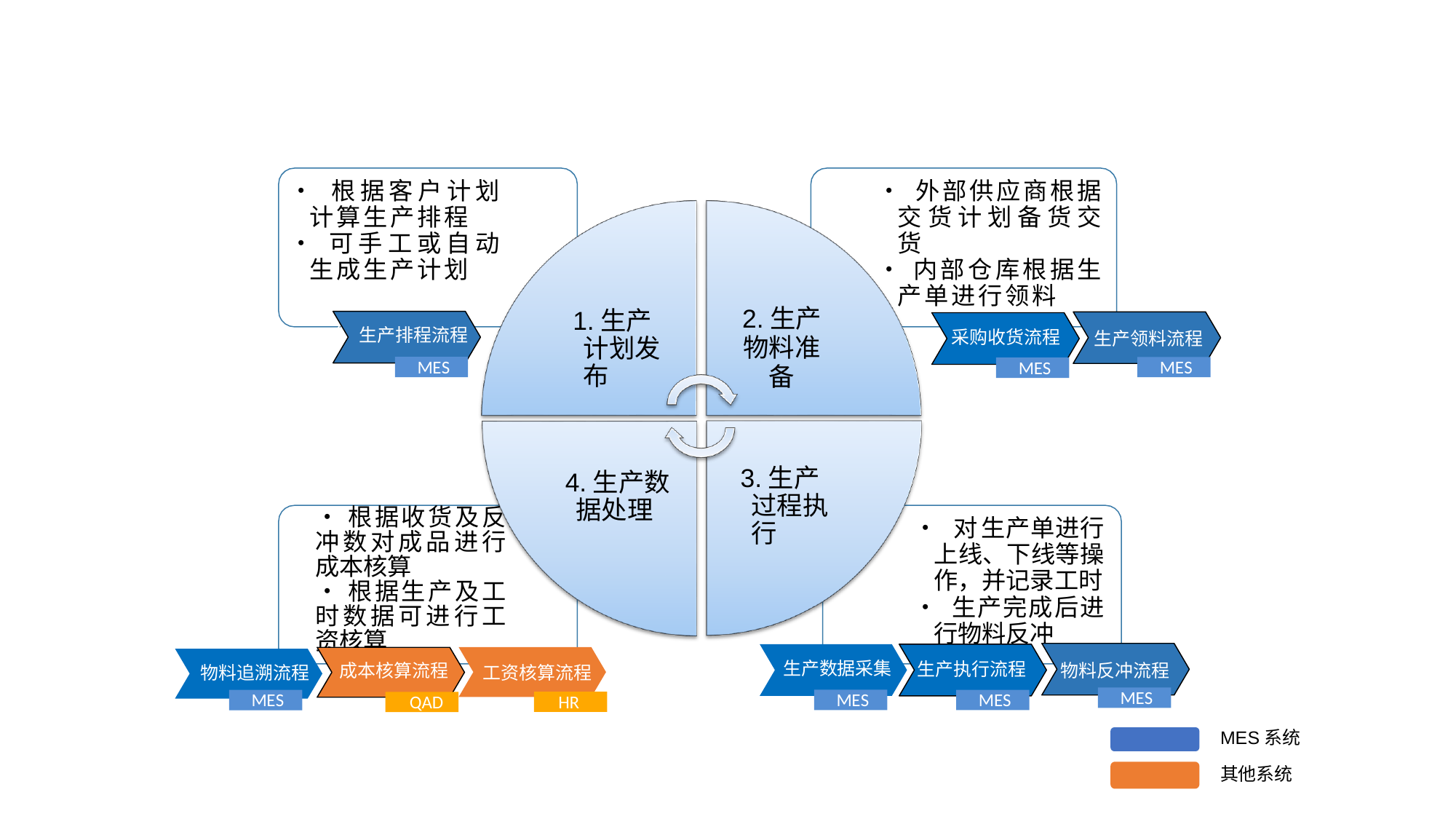

• 根据客户计划计算生产排程
• 可手工或自动生成生产计划
• 外部供应商根据交货计划备货交货
• 内部仓库根据生产单进行领料

1.供应商 协议价格 确定
2.生产物料准备
1.生产计划发布
框架协议 签订流程

生产排程流程
采购收货流程
生产领料流程
客户计划
MES
MES
MES

3.实际支 付价格确 定
3.生产过程执行
4.生产数据处理

•根据收货及反冲数对成品进行成本核算
•根据生产及工时数据可进行工资核算
• 对生产单进行上线、下线等操作，并记录工时
• 生产完成后进行物料反冲

物料反冲流程

生产数据采集
生产执行流程
成本核算流程
物料反冲流程
物料追溯流程
工资核算流程
MES
MES
MES
MES
HR
QAD
MES系统
其他系统